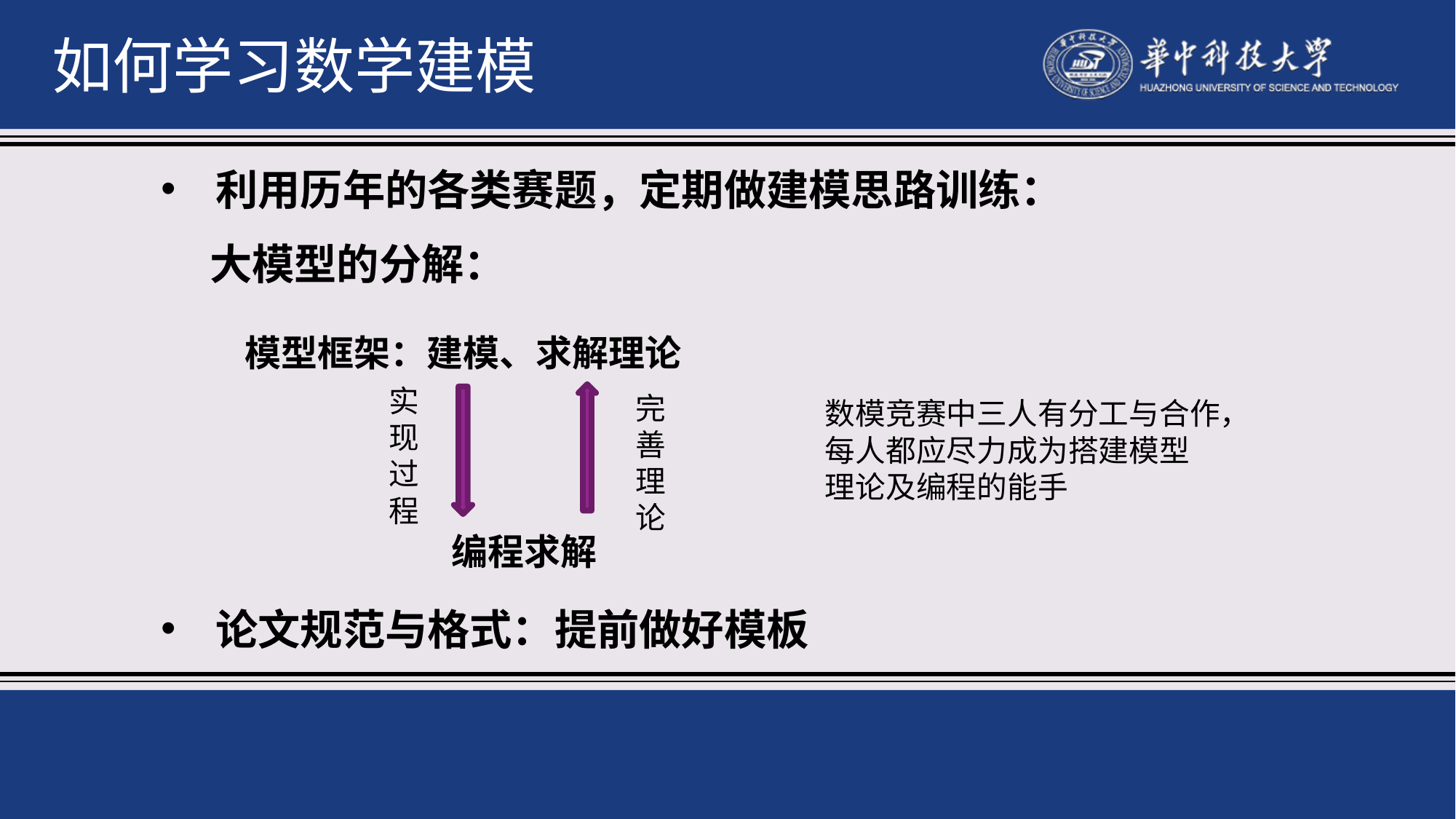

如何学习数学建模
利用历年的各类赛题，定期做建模思路训练：
大模型的分解：
模型框架：建模、求解理论
实现过程

完善理论

数模竞赛中三人有分工与合作，
每人都应尽力成为搭建模型
理论及编程的能手
编程求解
论文规范与格式：提前做好模板